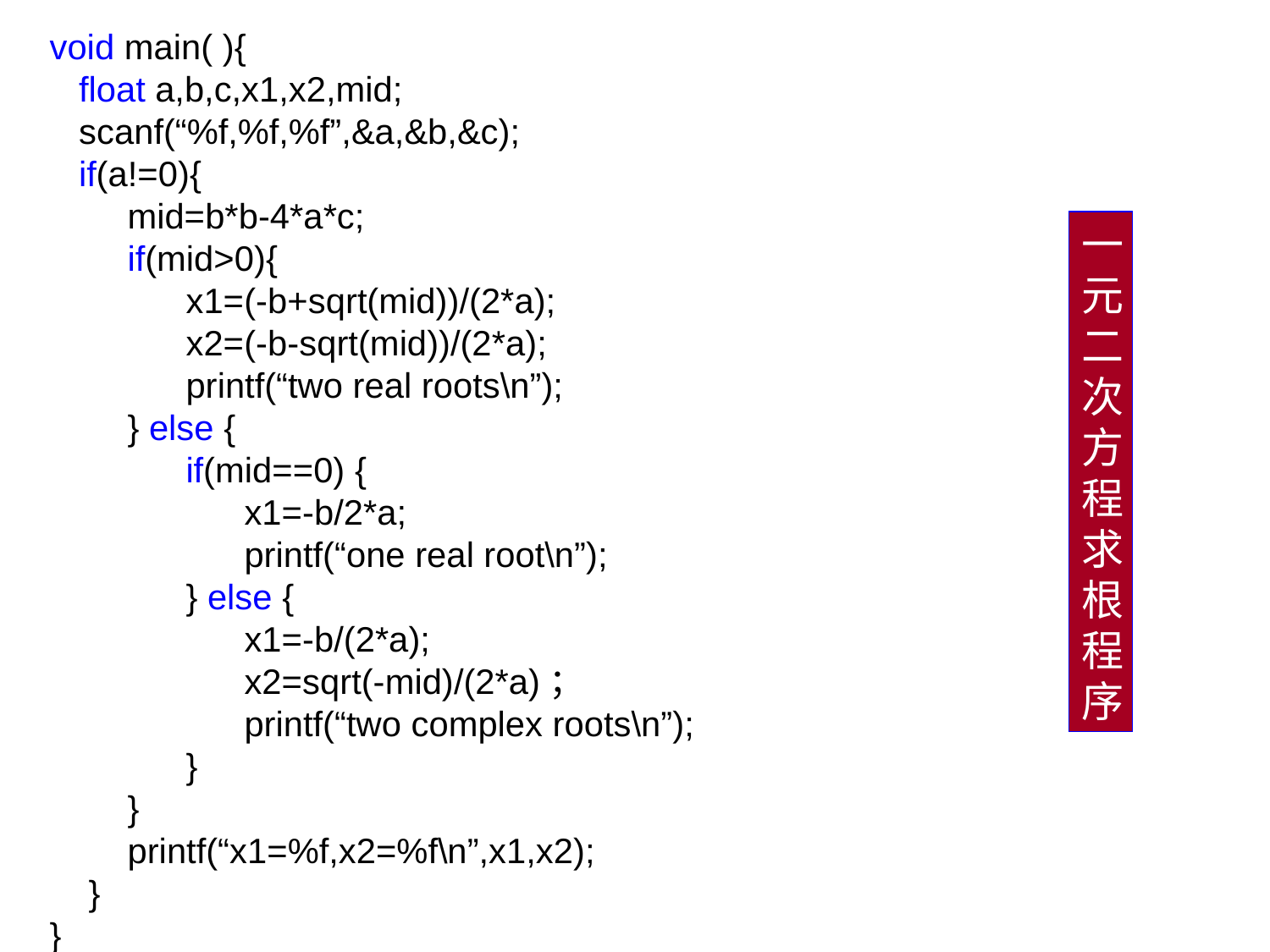

void main( ){
   float a,b,c,x1,x2,mid;
   scanf(“%f,%f,%f”,&a,&b,&c);
   if(a!=0){
        mid=b*b-4*a*c;
        if(mid>0){
              x1=(-b+sqrt(mid))/(2*a);
              x2=(-b-sqrt(mid))/(2*a);
              printf(“two real roots\n”);
        } else {
              if(mid==0) {
                    x1=-b/2*a;
                    printf(“one real root\n”);
              } else {
                    x1=-b/(2*a);
                    x2=sqrt(-mid)/(2*a)；
                    printf(“two complex roots\n”);
              }
        }
        printf(“x1=%f,x2=%f\n”,x1,x2);
    }
}
一元二次方程求根程序
16